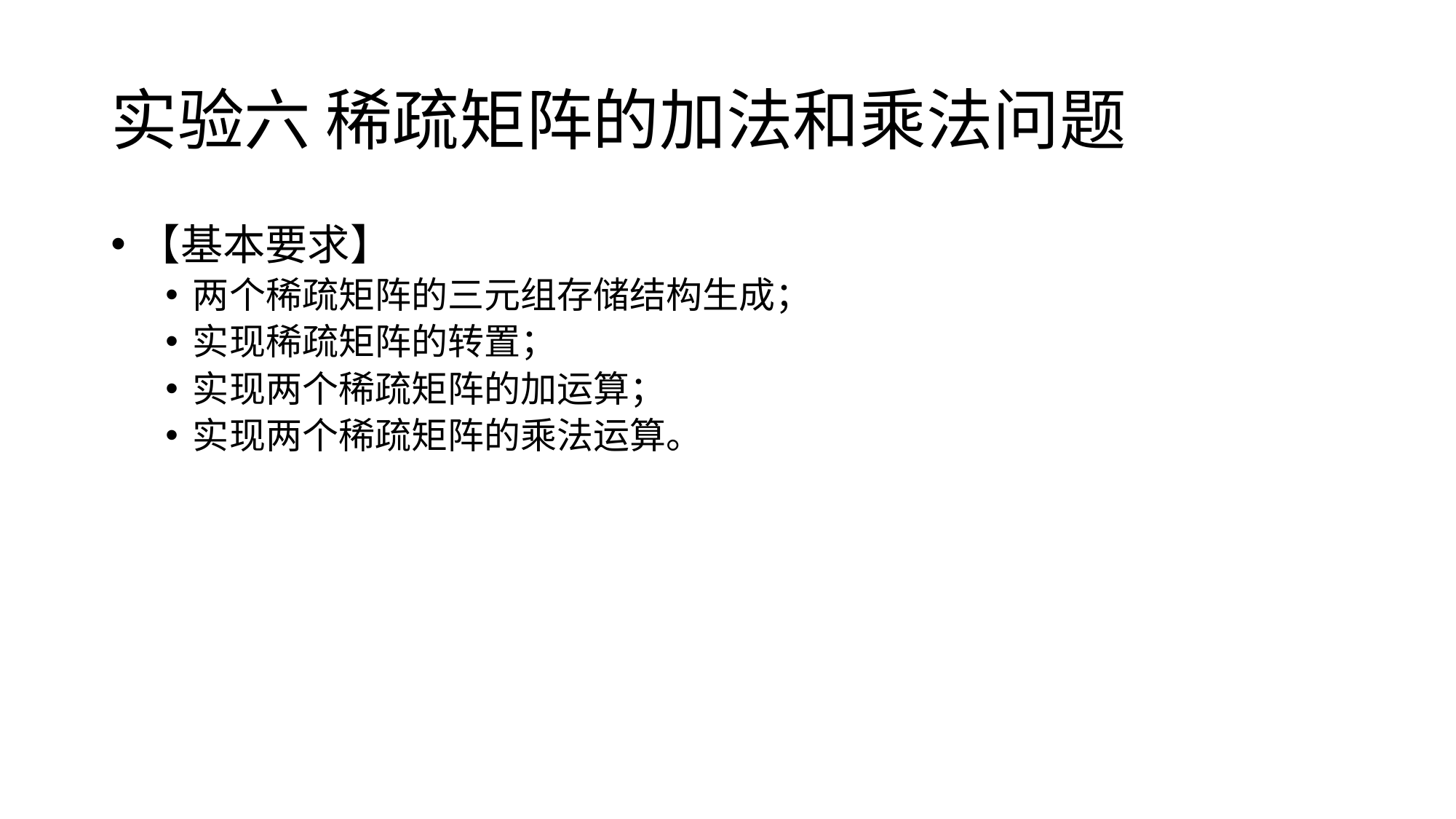

# 实验六 稀疏矩阵的加法和乘法问题
【基本要求】
两个稀疏矩阵的三元组存储结构生成；
实现稀疏矩阵的转置；
实现两个稀疏矩阵的加运算；
实现两个稀疏矩阵的乘法运算。